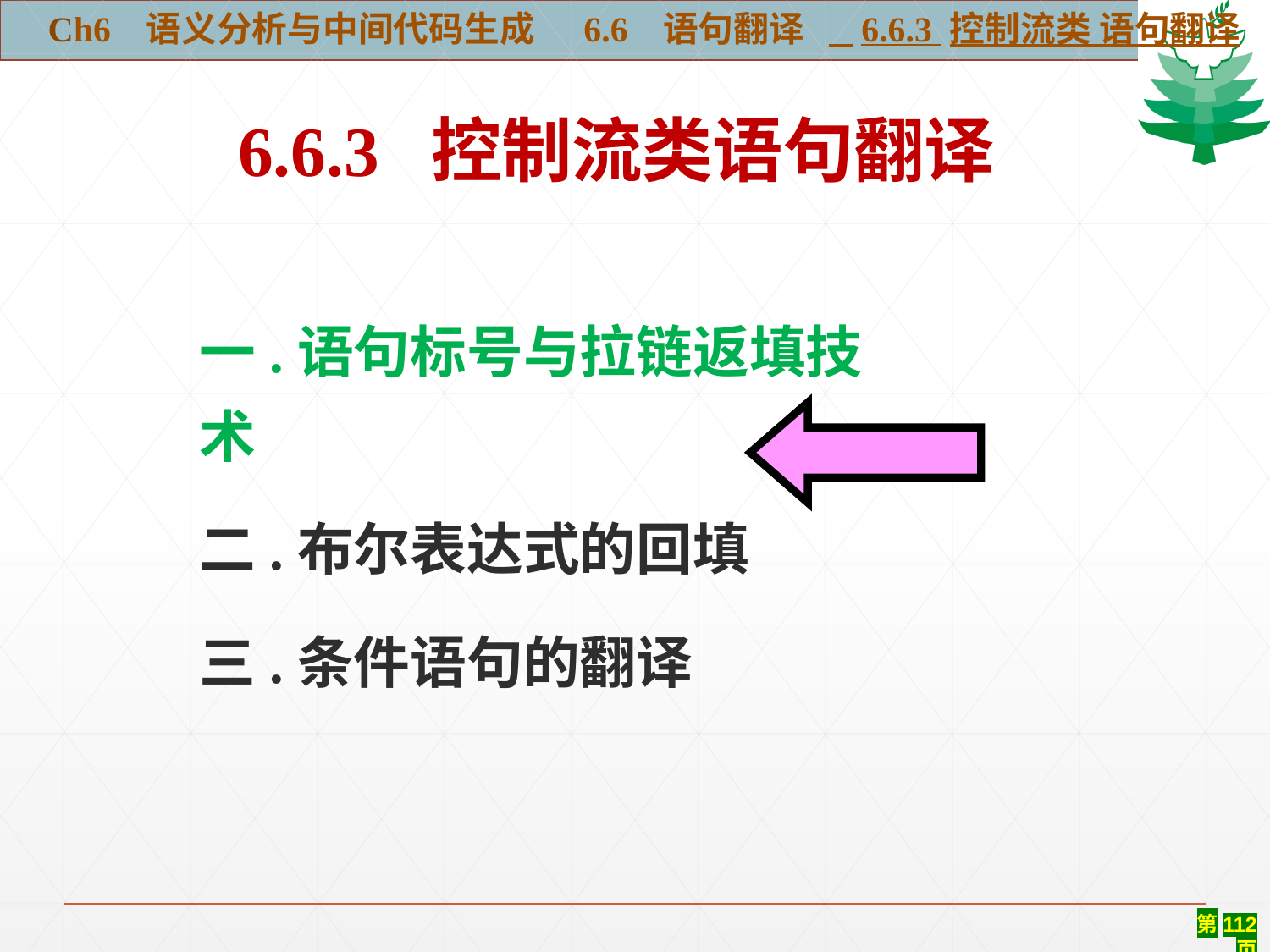

Ch6   语义分析与中间代码生成     6.6   语句翻译      6.6.3 控制流类 语句翻译
6.6.3  控制流类语句翻译
一.语句标号与拉链返填技术
二.布尔表达式的回填
三.条件语句的翻译